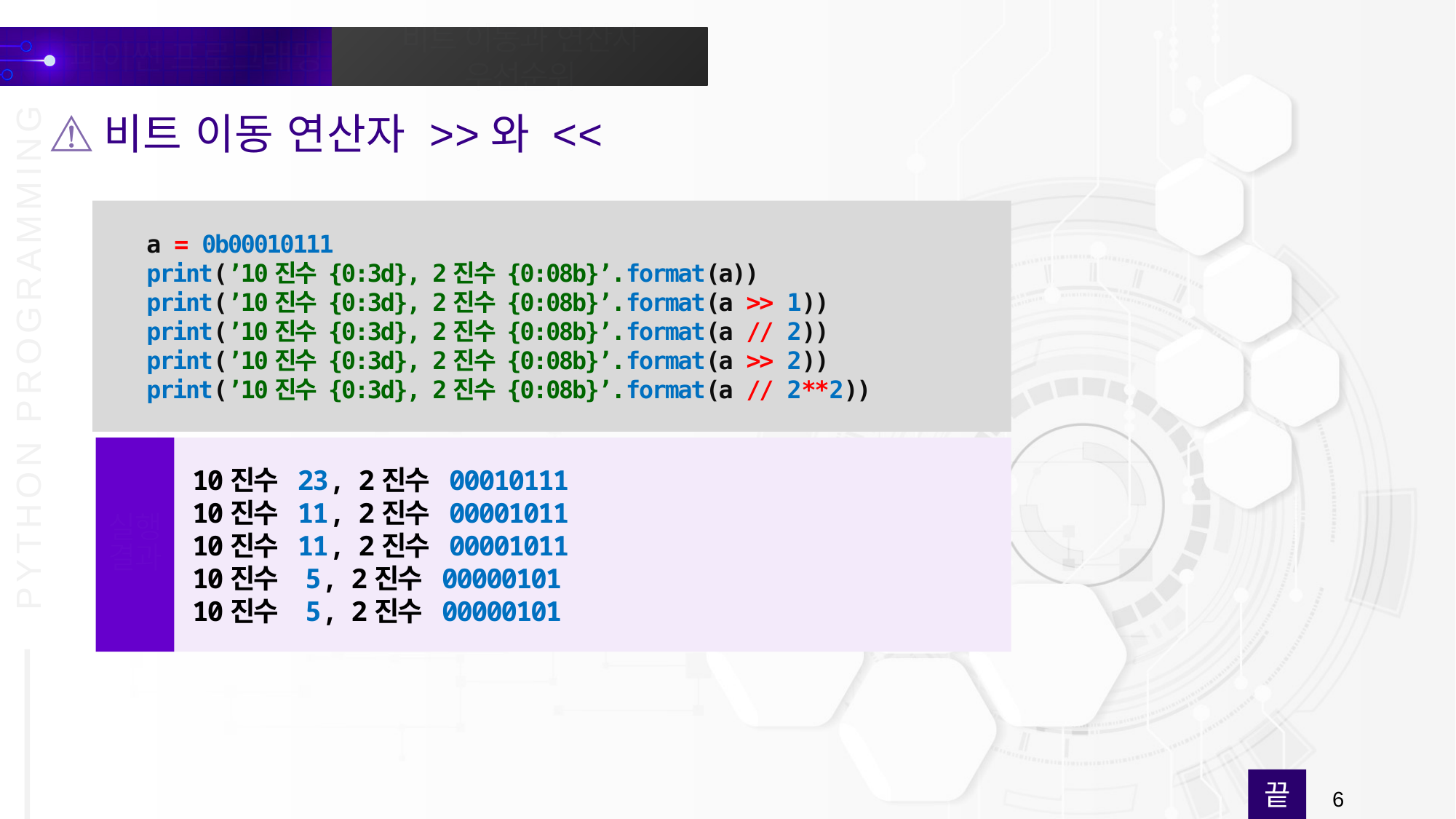

비트 이동 연산자 >>와 <<
a = 0b00010111
print(’10진수 {0:3d}, 2진수 {0:08b}’.format(a))
print(’10진수 {0:3d}, 2진수 {0:08b}’.format(a >> 1))
print(’10진수 {0:3d}, 2진수 {0:08b}’.format(a // 2))
print(’10진수 {0:3d}, 2진수 {0:08b}’.format(a >> 2))
print(’10진수 {0:3d}, 2진수 {0:08b}’.format(a // 2**2))
10진수  23, 2진수  00010111
10진수  11, 2진수  00001011
10진수  11, 2진수  00001011
10진수   5, 2진수  00000101
10진수   5, 2진수  00000101

실행
결과
끝
6